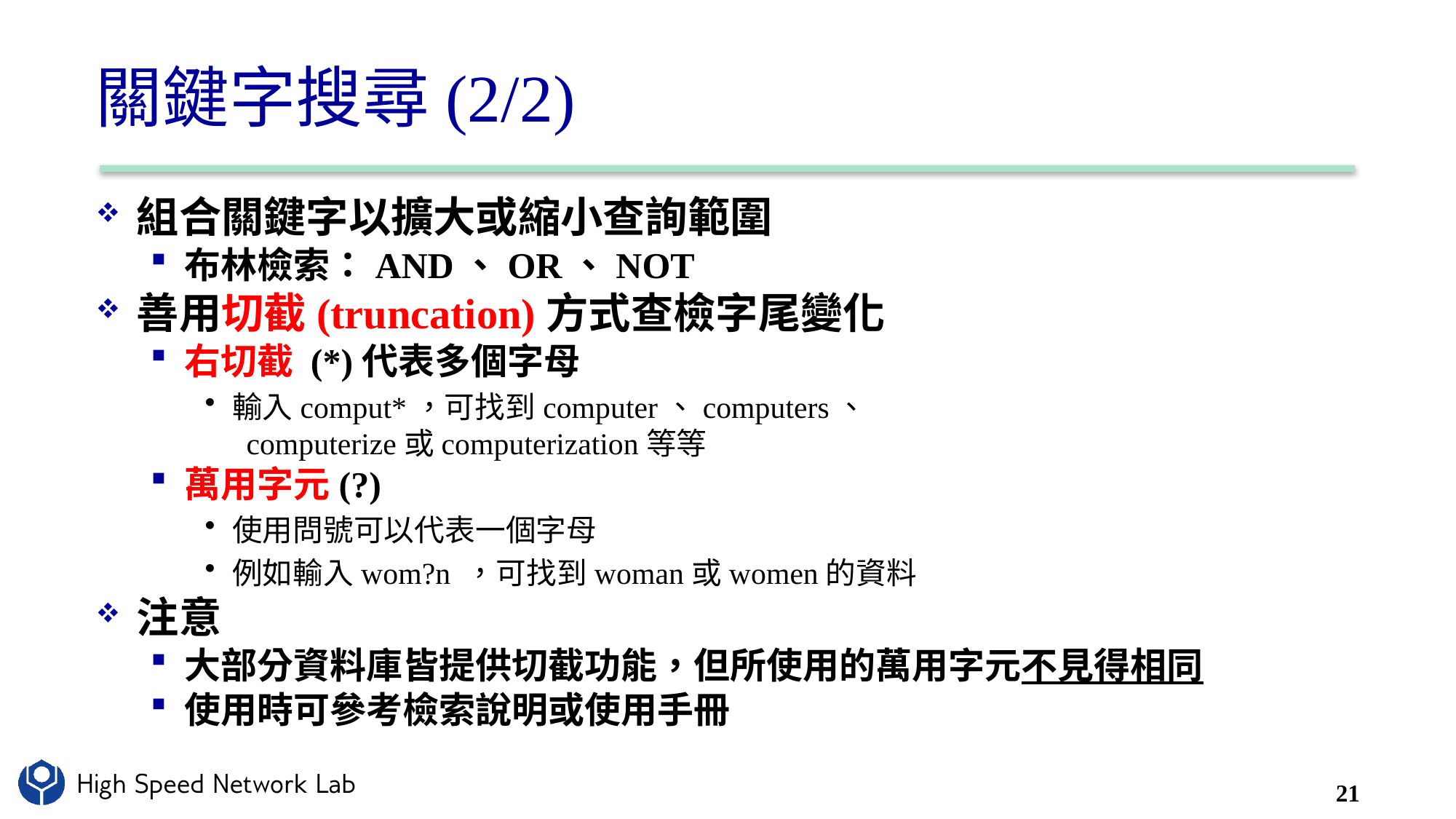

# 關鍵字搜尋(2/2)
組合關鍵字以擴大或縮小查詢範圍
布林檢索：AND、OR、NOT
善用切截(truncation)方式查檢字尾變化
右切截 (*)代表多個字母
輸入comput*，可找到computer、computers、
 computerize或computerization等等
萬用字元(?)
使用問號可以代表一個字母
例如輸入wom?n ，可找到woman或women的資料
注意
大部分資料庫皆提供切截功能，但所使用的萬用字元不見得相同
使用時可參考檢索說明或使用手冊

21